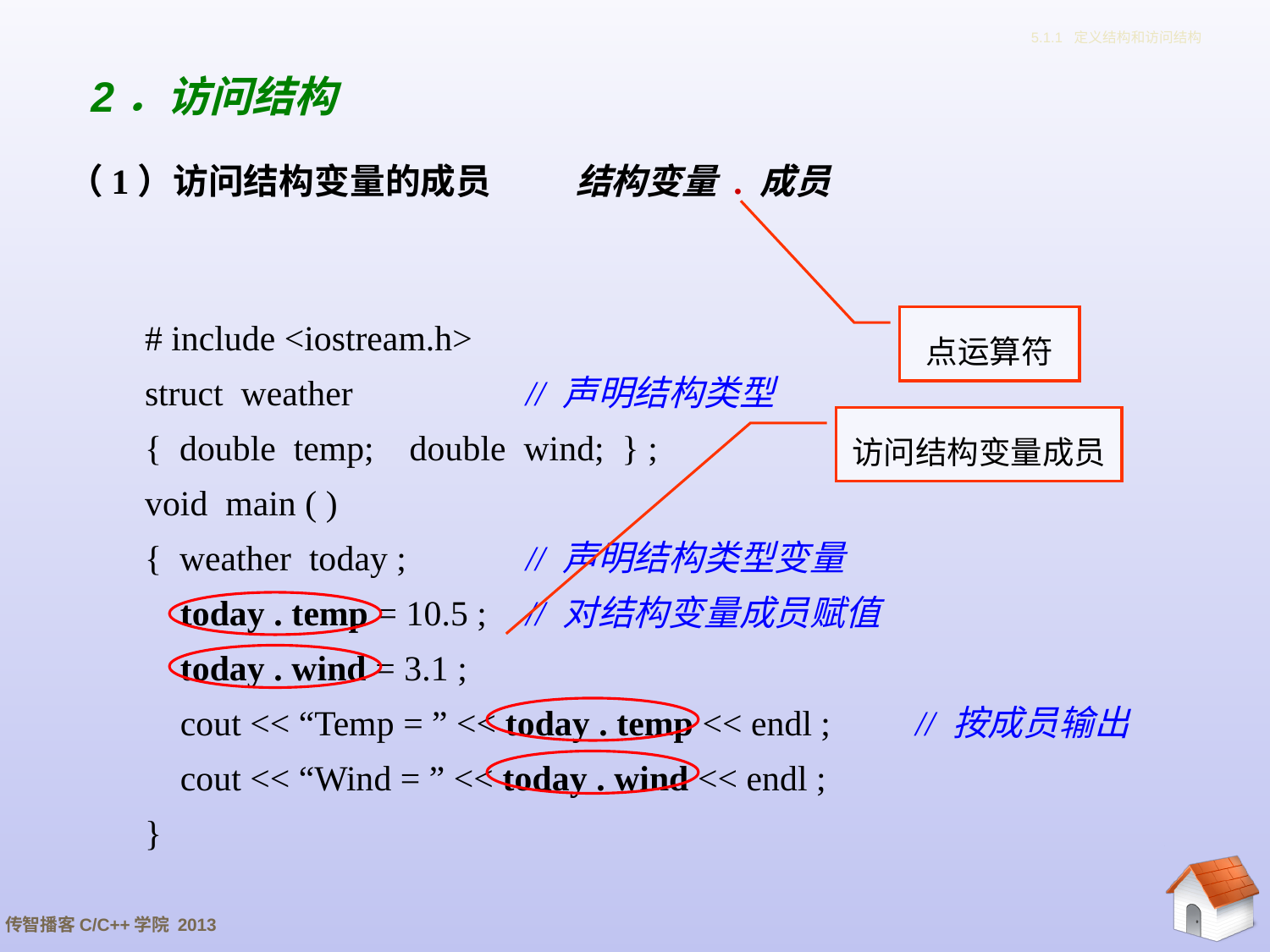

# 5.1.1  定义结构和访问结构
2．访问结构
（1）访问结构变量的成员	结构变量 . 成员
# include <iostream.h>
struct  weather		// 声明结构类型
{  double  temp;    double  wind;  } ;
void  main ( )
{  weather  today ;	// 声明结构类型变量
    today . temp = 10.5 ;	// 对结构变量成员赋值
    today . wind = 3.1 ;
    cout << “Temp = ” << today . temp << endl ;	 // 按成员输出
    cout << “Wind = ” << today . wind << endl ;
}
点运算符
访问结构变量成员